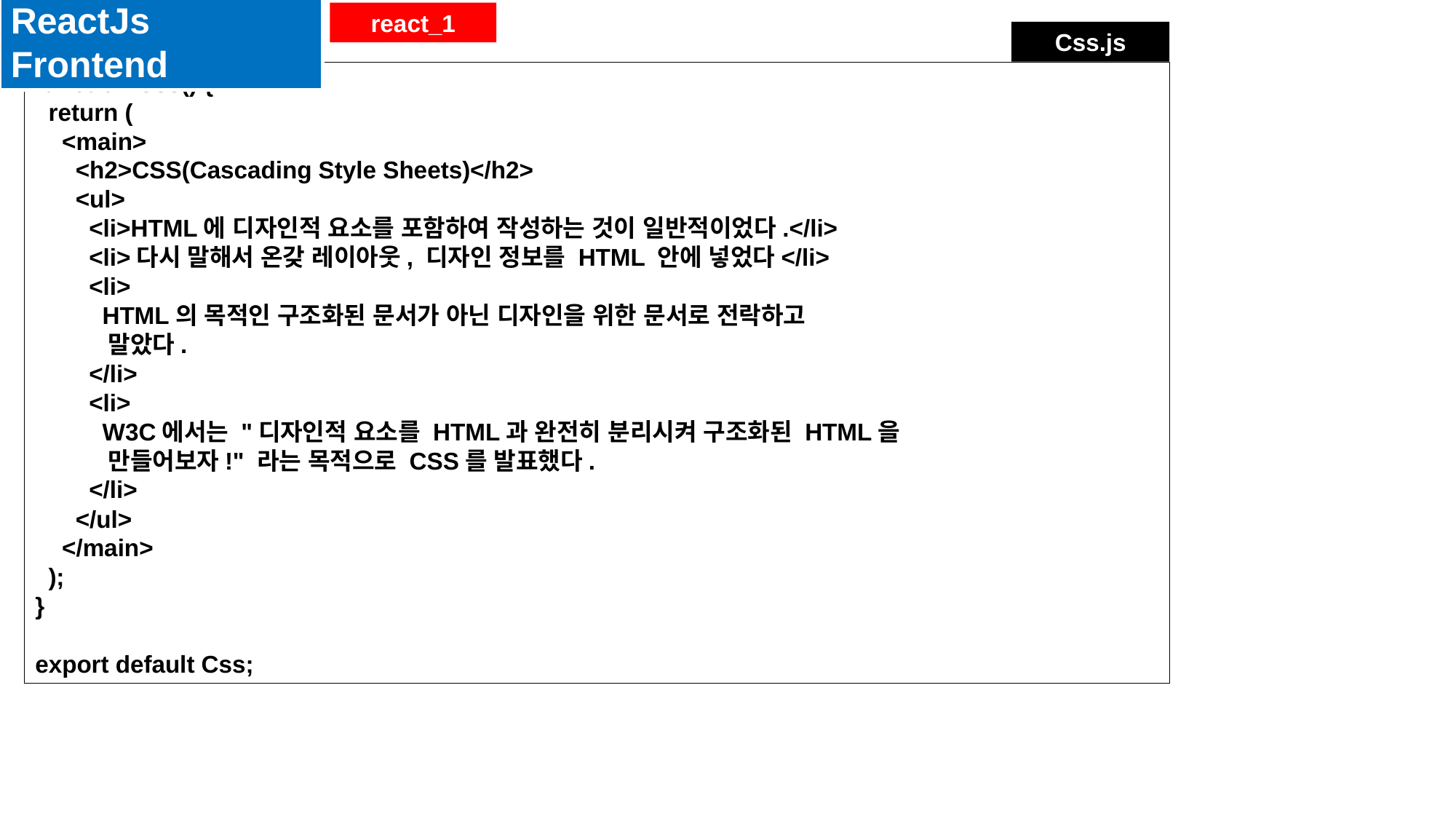

ReactJs Frontend
react_1
Css.js
function Css() {
  return (
    <main>
      <h2>CSS(Cascading Style Sheets)</h2>
      <ul>
        <li>HTML에 디자인적 요소를 포함하여 작성하는 것이 일반적이었다.</li>
        <li>다시 말해서 온갖 레이아웃, 디자인 정보를 HTML 안에 넣었다</li>
        <li>
          HTML의 목적인 구조화된 문서가 아닌 디자인을 위한 문서로 전락하고
          말았다.
        </li>
        <li>
          W3C에서는 "디자인적 요소를 HTML과 완전히 분리시켜 구조화된 HTML을
          만들어보자!" 라는 목적으로 CSS를 발표했다.
        </li>
      </ul>
    </main>
  );
}
export default Css;